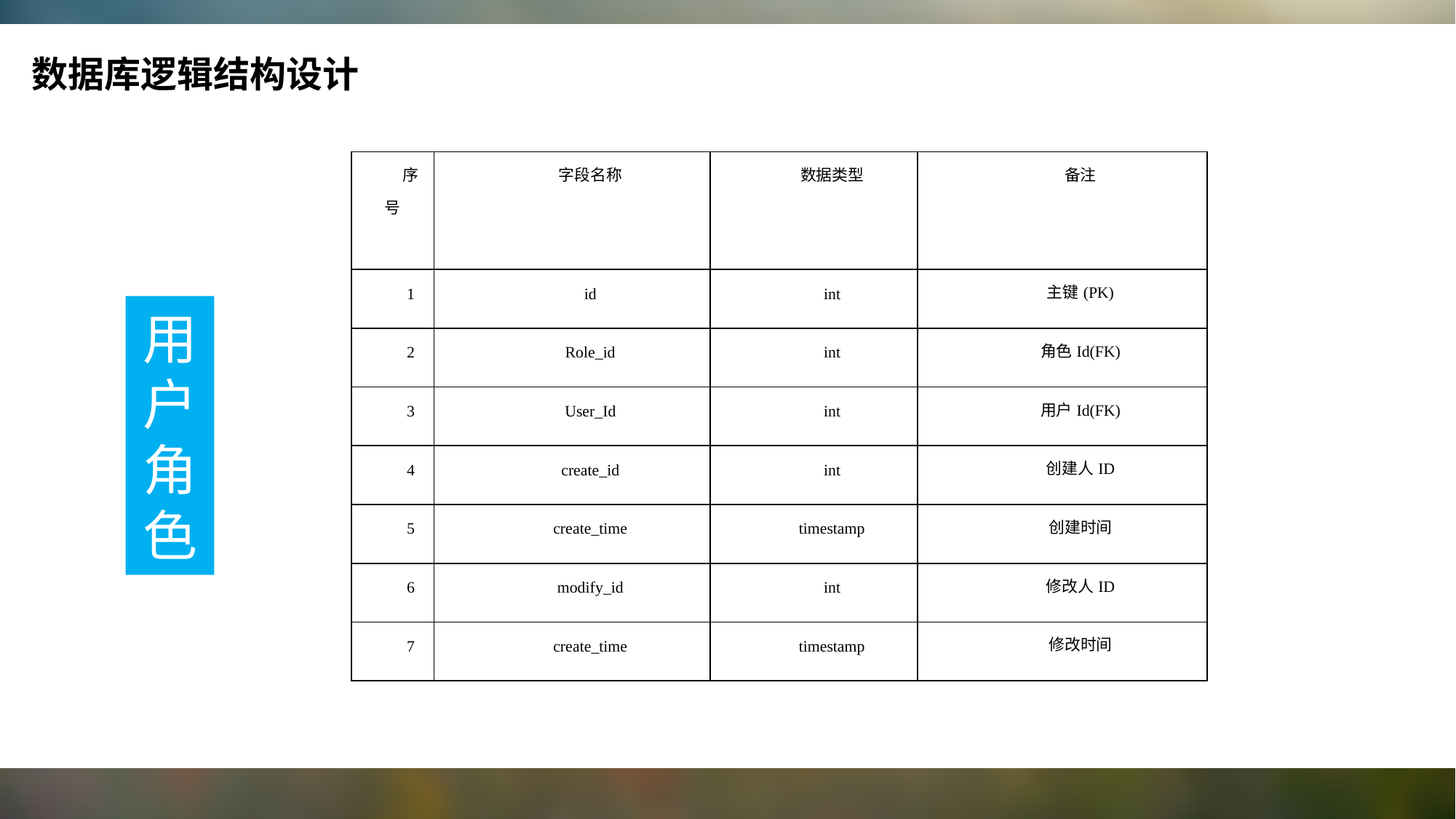

数据库逻辑结构设计
| 序号 | 字段名称 | 数据类型 | 备注 |
| --- | --- | --- | --- |
| 1 | id | int | 主键(PK) |
| 2 | Role\_id | int | 角色Id(FK) |
| 3 | User\_Id | int | 用户Id(FK) |
| 4 | create\_id | int | 创建人ID |
| 5 | create\_time | timestamp | 创建时间 |
| 6 | modify\_id | int | 修改人ID |
| 7 | create\_time | timestamp | 修改时间 |

用户角色